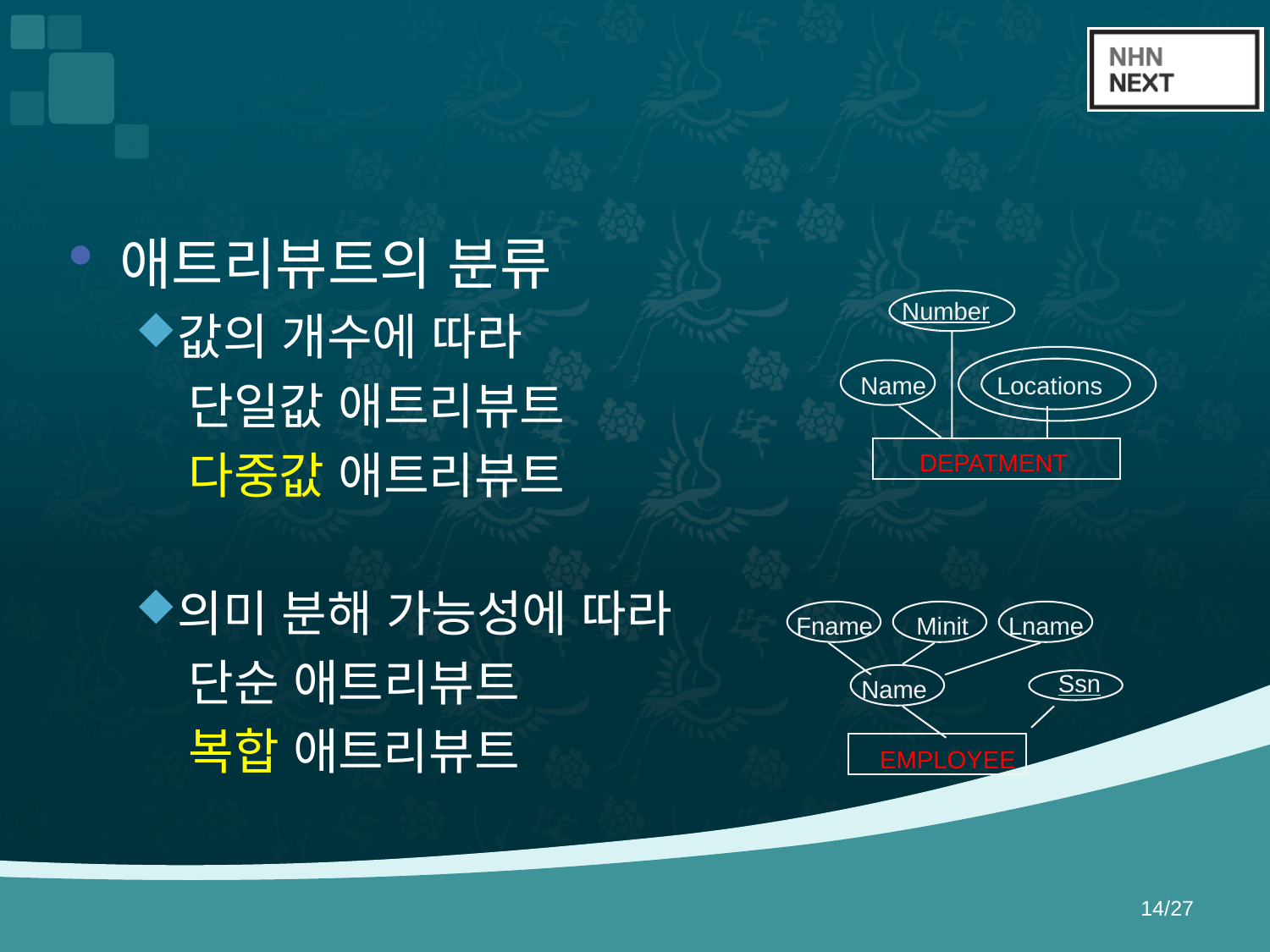

#
애트리뷰트의 분류
값의 개수에 따라
   단일값 애트리뷰트
   다중값 애트리뷰트

의미 분해 가능성에 따라
   단순 애트리뷰트
   복합 애트리뷰트
Number

Name
Locations

DEPATMENT

Fname
Minit
Lname

Ssn

Name

EMPLOYEE
14/27